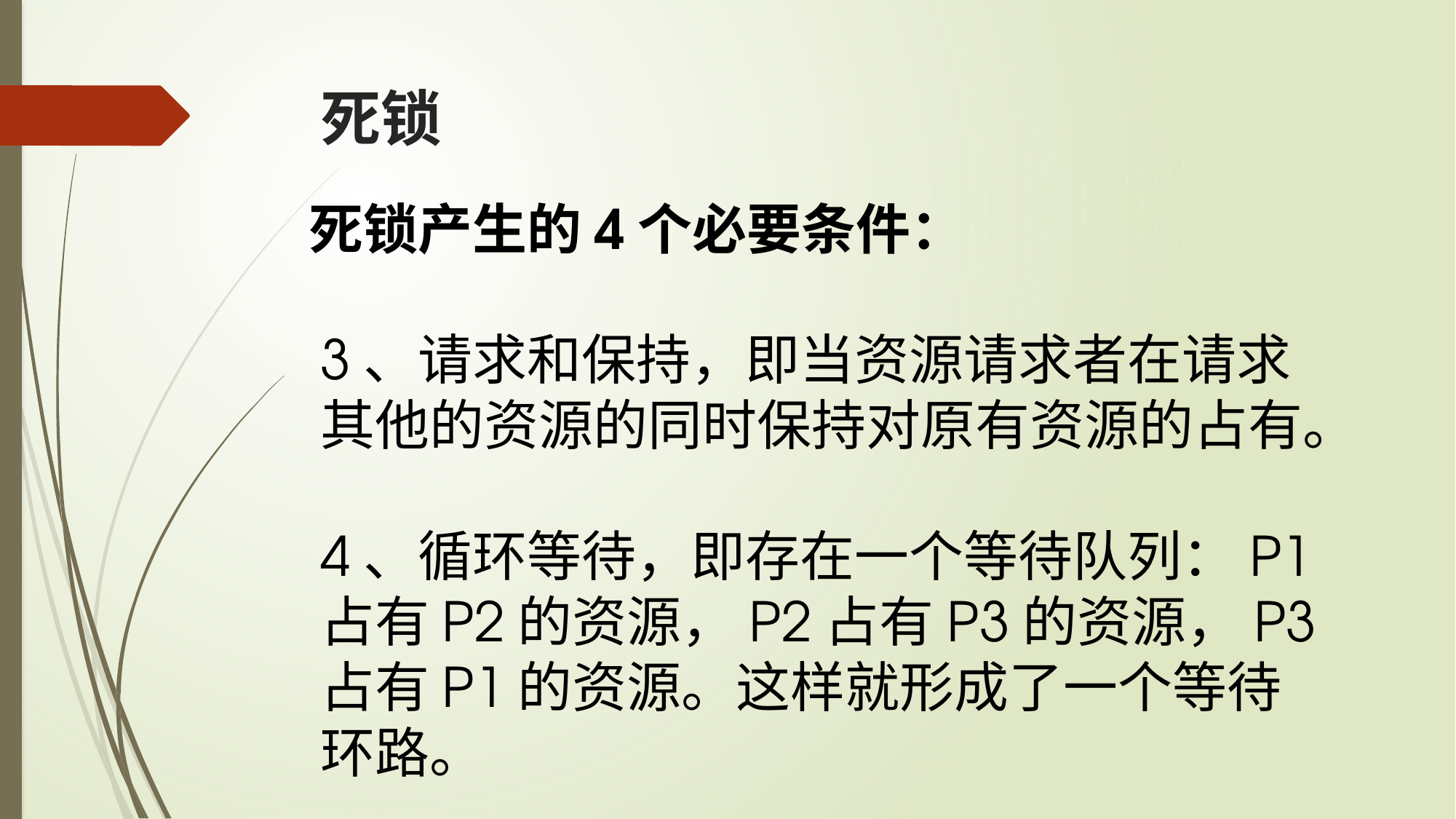

# 死锁
死锁产生的4个必要条件：
3、请求和保持，即当资源请求者在请求其他的资源的同时保持对原有资源的占有。

4、循环等待，即存在一个等待队列：P1占有P2的资源，P2占有P3的资源，P3占有P1的资源。这样就形成了一个等待环路。